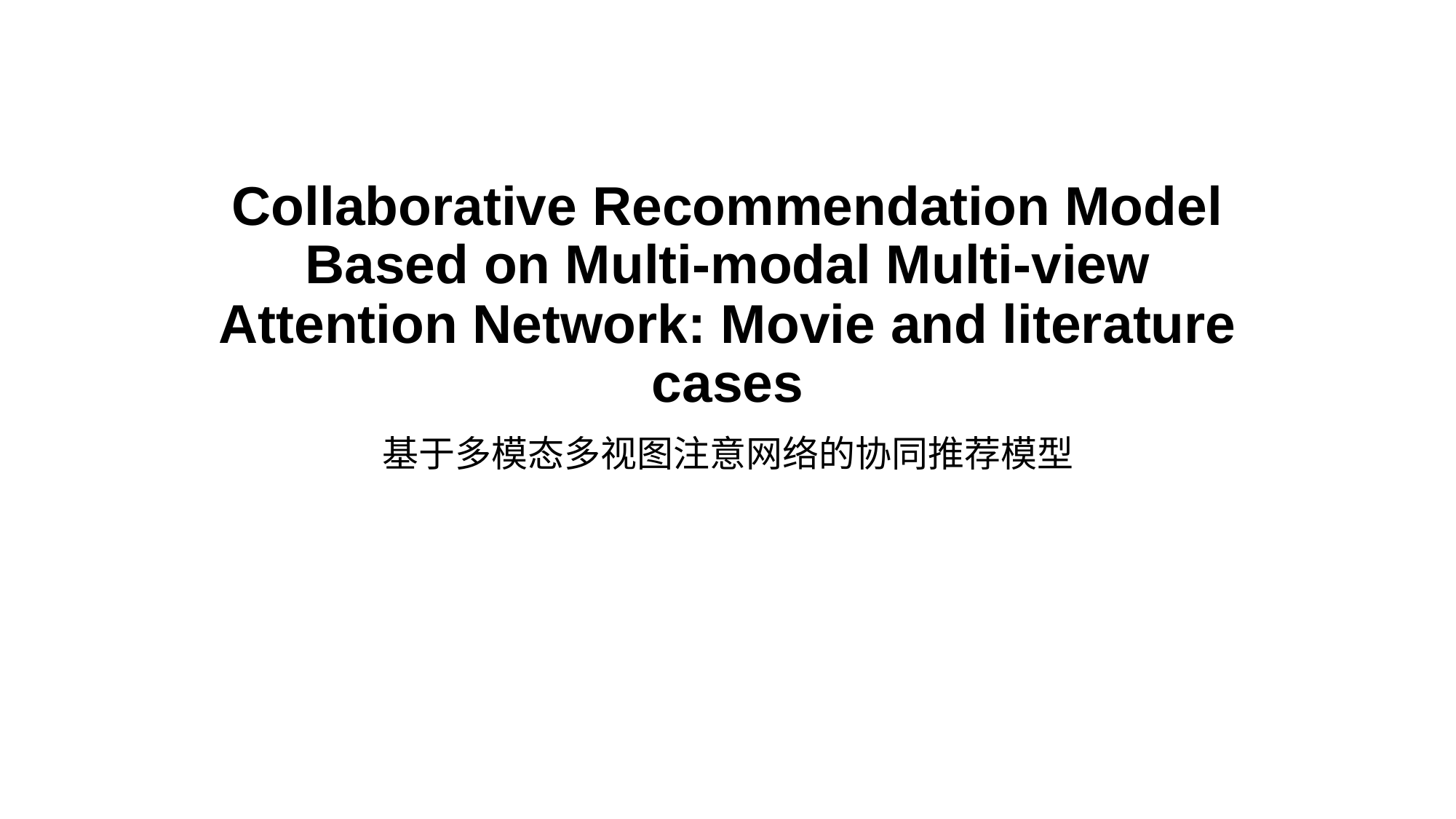

# Collaborative Recommendation Model Based on Multi-modal Multi-view Attention Network: Movie and literature cases
基于多模态多视图注意网络的协同推荐模型